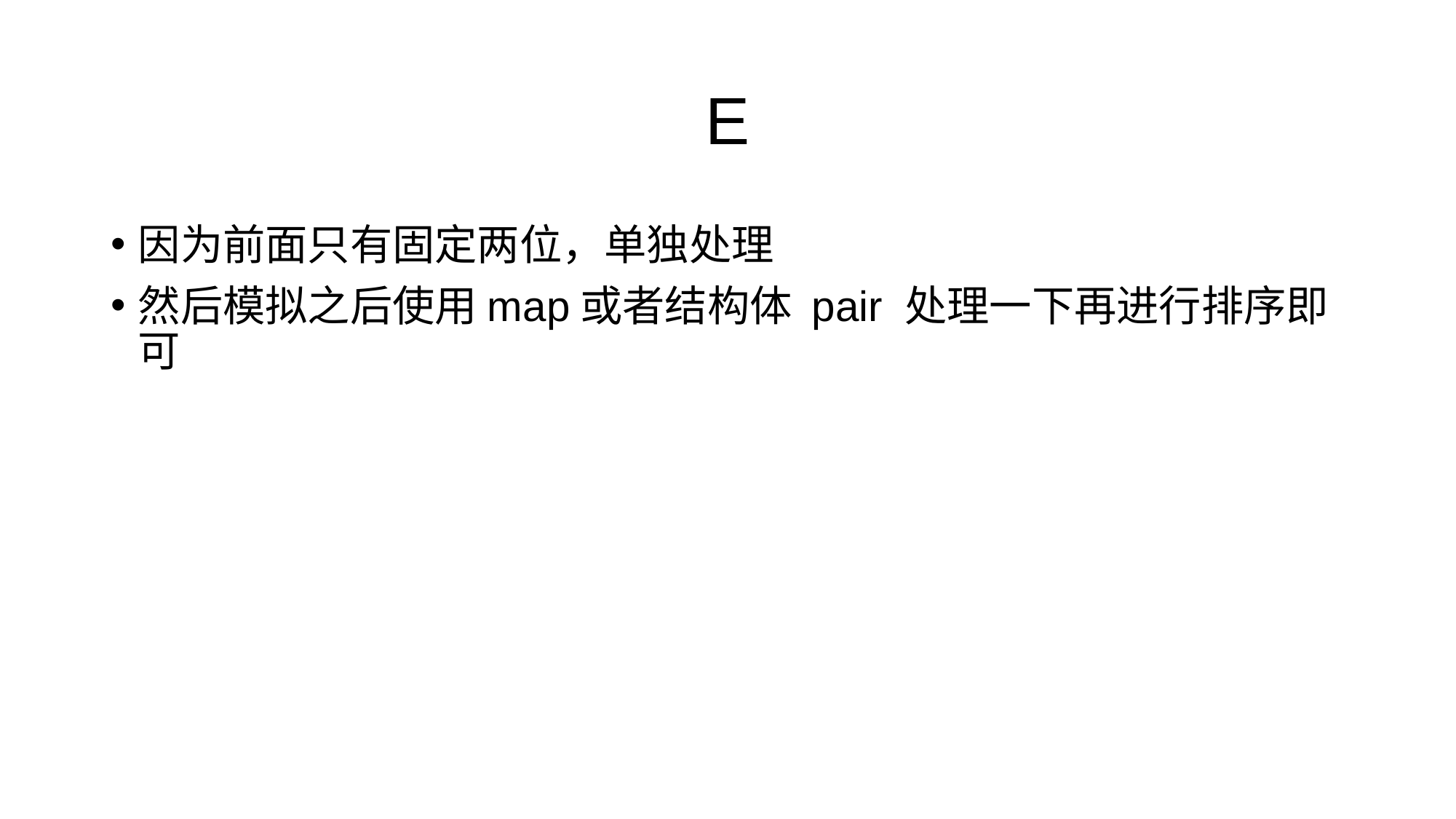

# E
因为前面只有固定两位，单独处理
然后模拟之后使用map或者结构体 pair 处理一下再进行排序即可